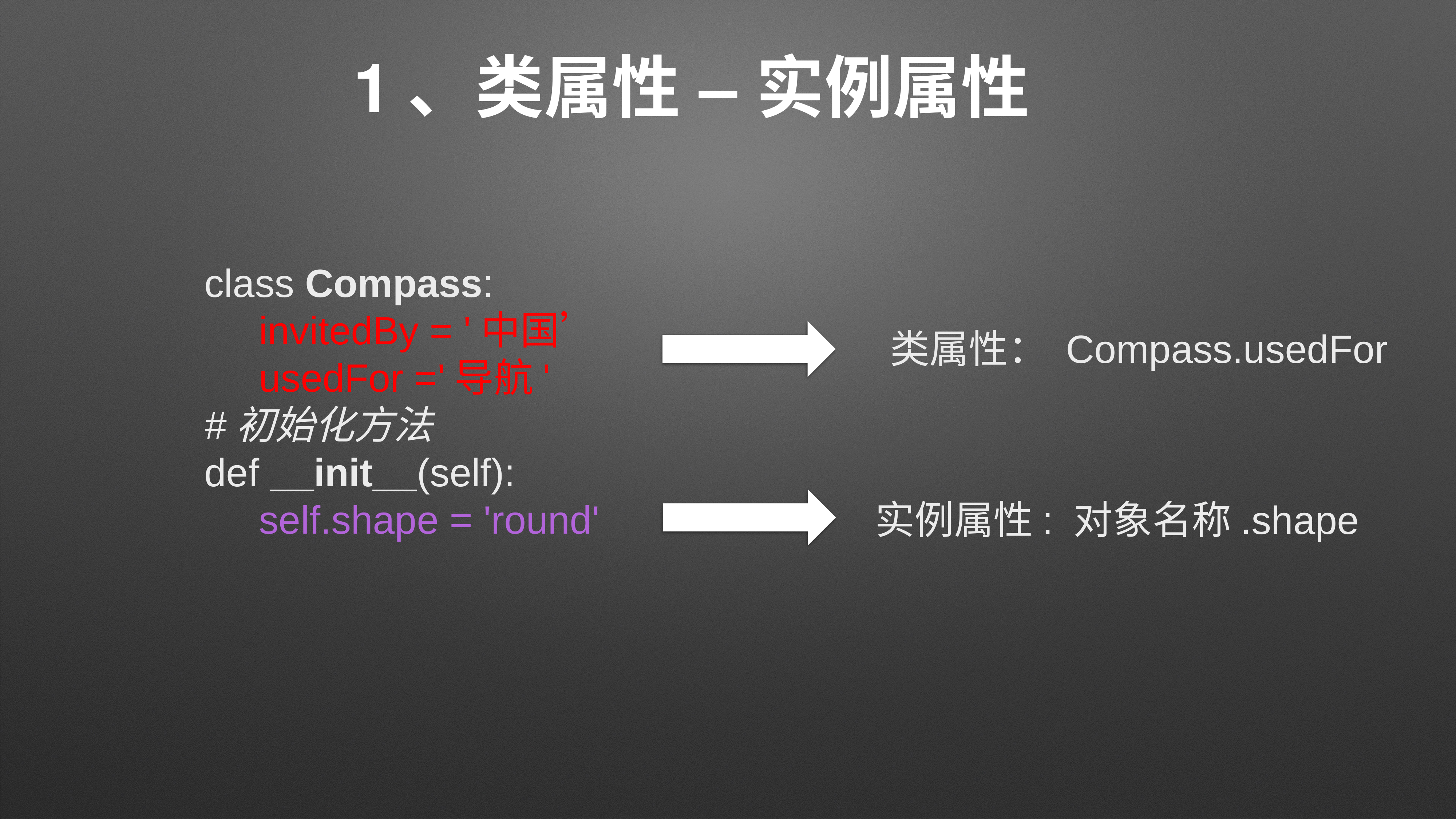

# 1、类属性 – 实例属性
class Compass:
	invitedBy = '中国’
	usedFor ='导航'
#初始化方法
def __init__(self):
	self.shape = 'round'

类属性： Compass.usedFor

实例属性: 对象名称.shape